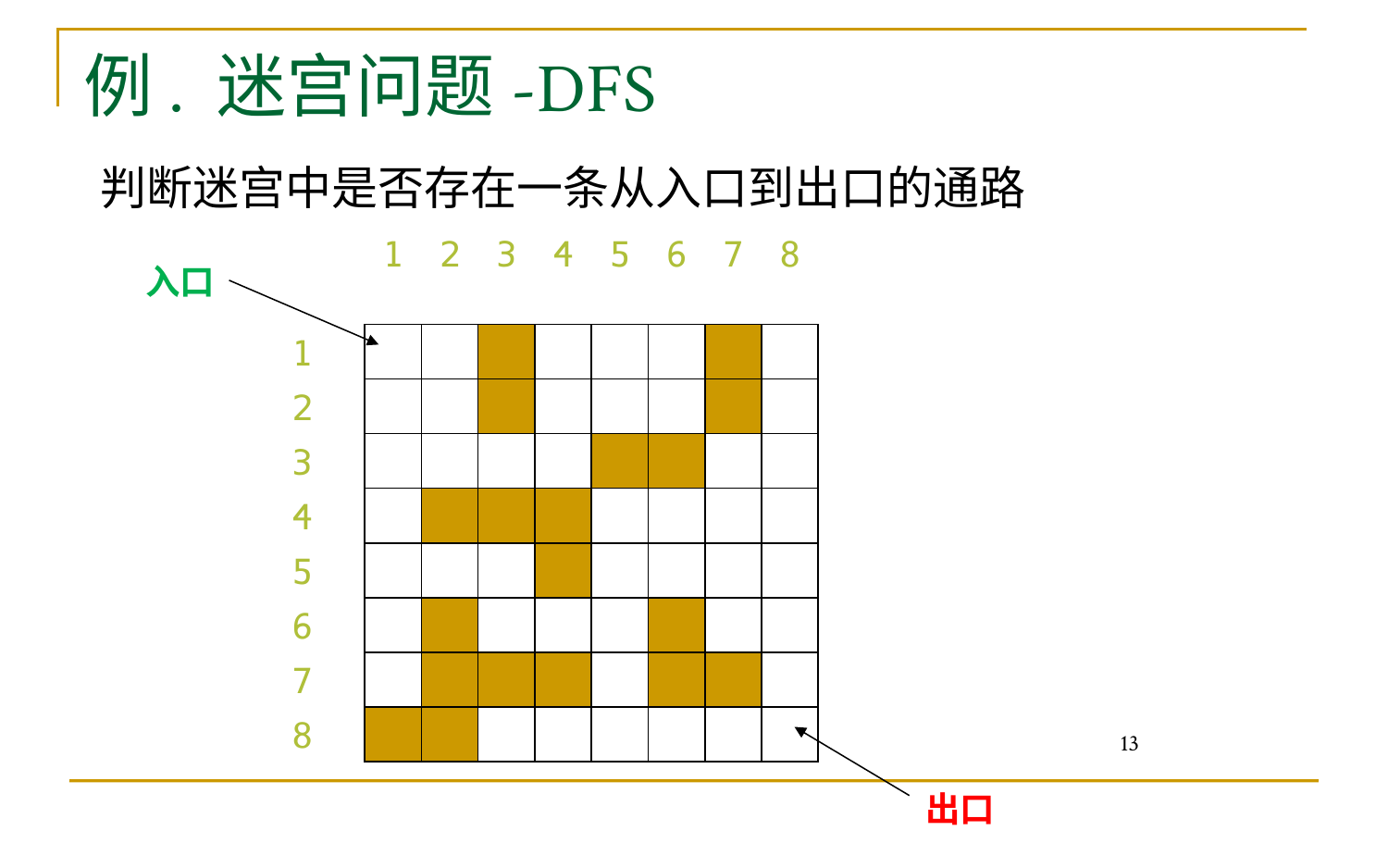

# 例. 迷宫问题-DFS
 判断迷宫中是否存在一条从入口到出口的通路
1
2
3
4
5
6
7
8
1

2

3

4

5

6

7

8

入口

13

出口